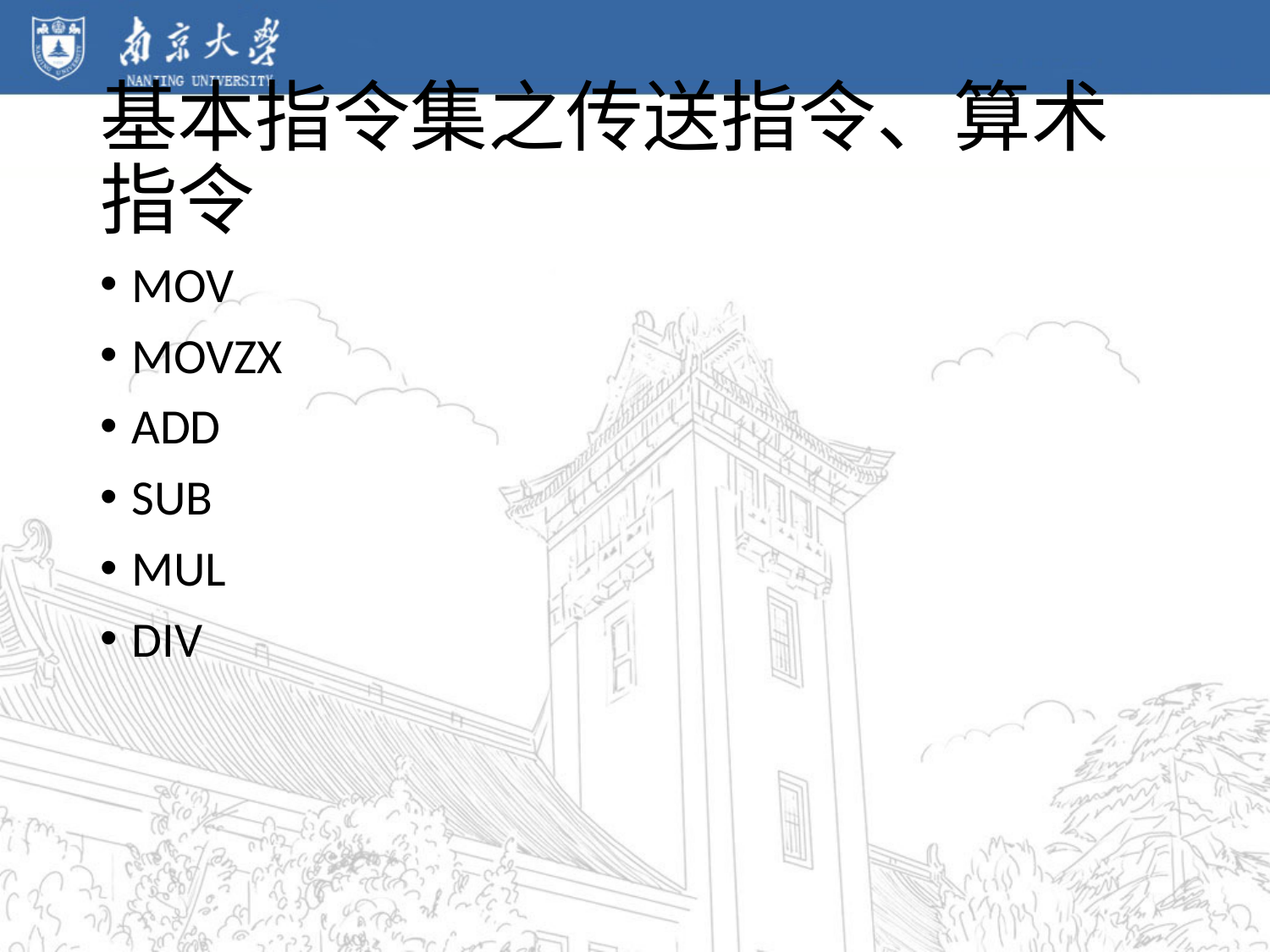

# 基本指令集之传送指令、算术指令
MOV
MOVZX
ADD
SUB
MUL
DIV